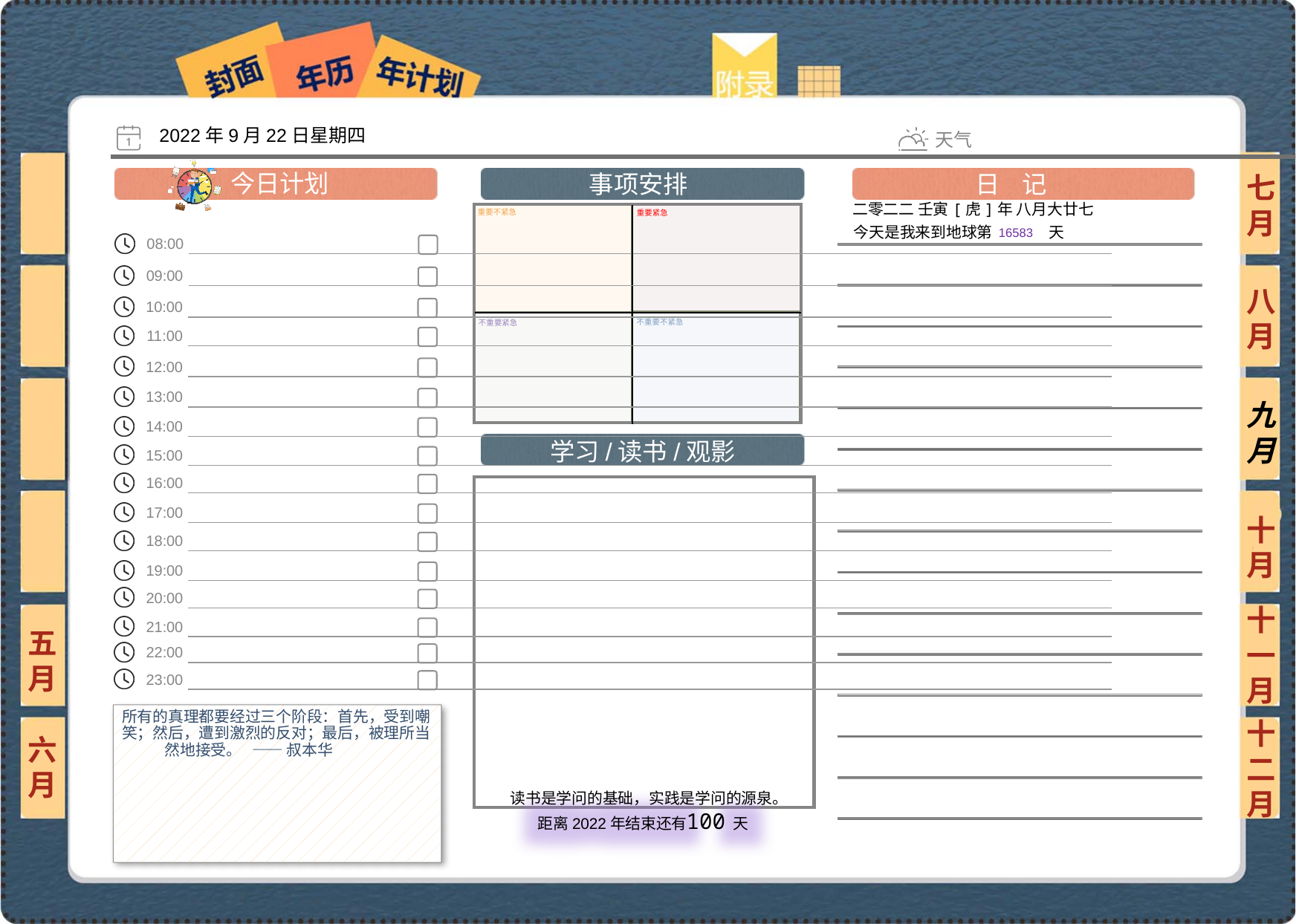

2022年9月22日星期四
七月
二零二二 壬寅[虎]年 八月大廿七
16583
八月
九月
十月
十一月
五月
所有的真理都要经过三个阶段：首先，受到嘲笑；然后，遭到激烈的反对；最后，被理所当然地接受。   —— 叔本华

六月
十二月
100
 读书是学问的基础，实践是学问的源泉。